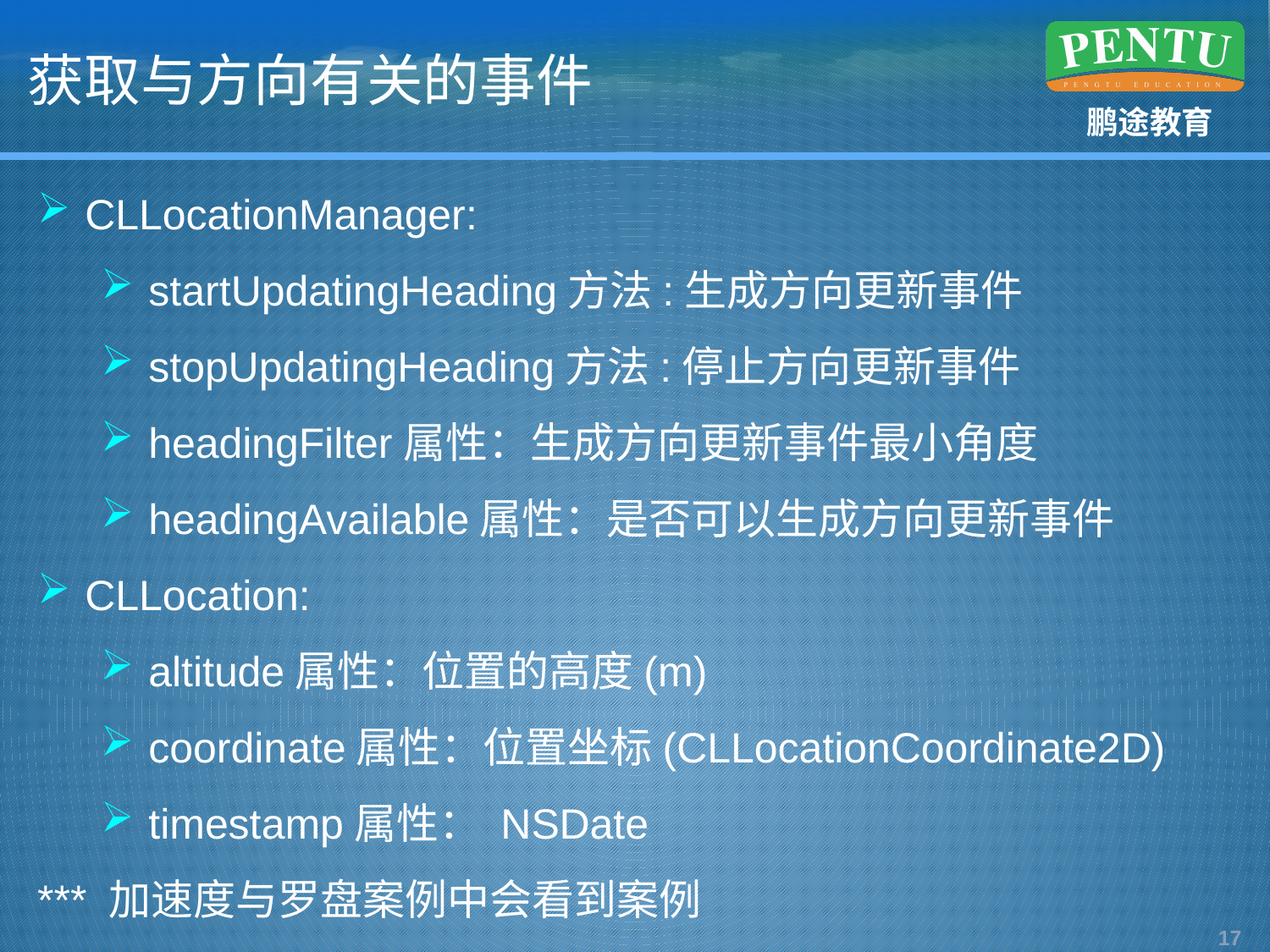

# 获取与方向有关的事件
CLLocationManager:
startUpdatingHeading方法:生成方向更新事件
stopUpdatingHeading方法:停止方向更新事件
headingFilter属性：生成方向更新事件最小角度
headingAvailable属性：是否可以生成方向更新事件
CLLocation:
altitude属性：位置的高度(m)
coordinate属性：位置坐标(CLLocationCoordinate2D)
timestamp属性： NSDate
*** 加速度与罗盘案例中会看到案例
17